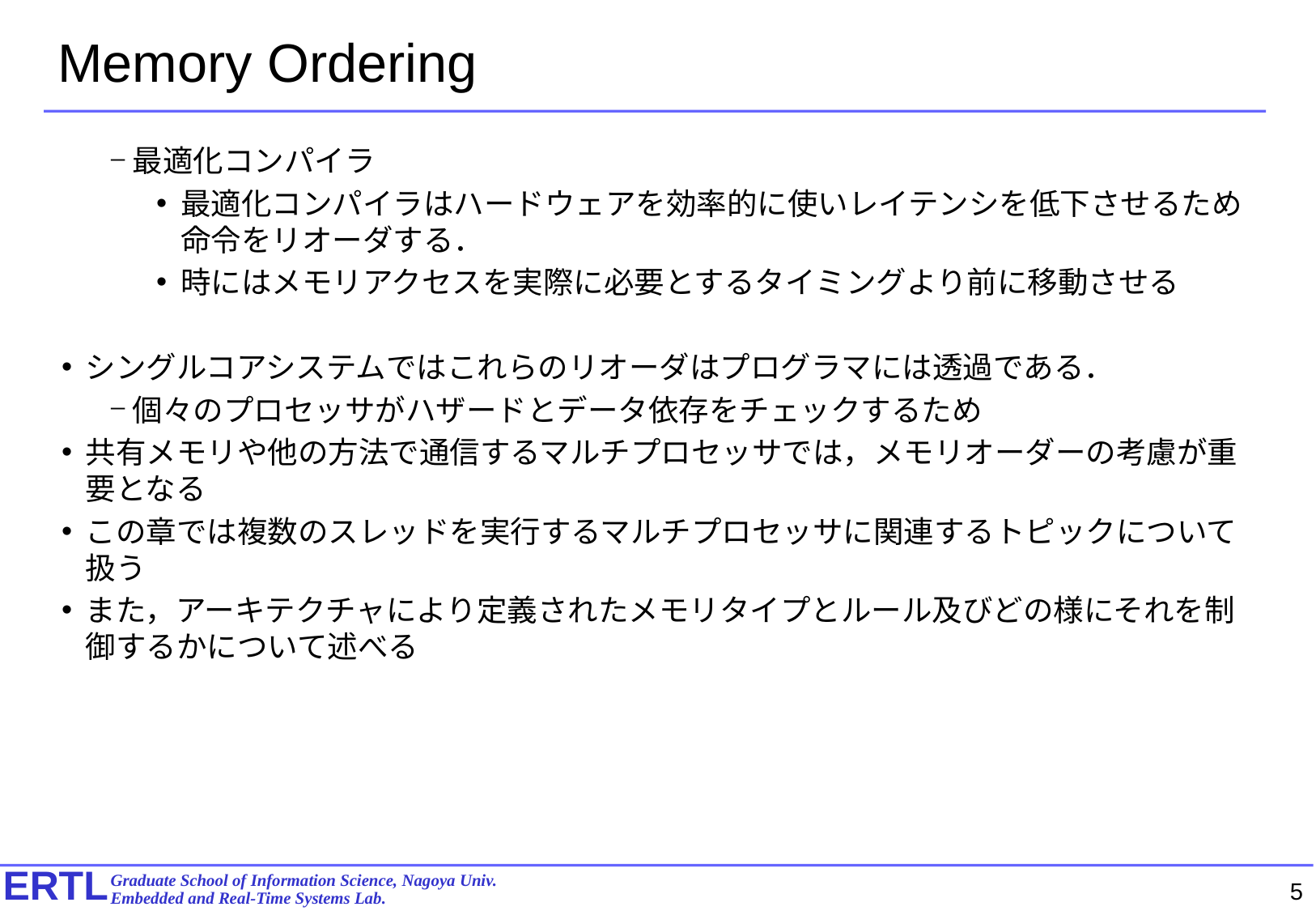

# Memory Ordering
最適化コンパイラ
最適化コンパイラはハードウェアを効率的に使いレイテンシを低下させるため命令をリオーダする．
時にはメモリアクセスを実際に必要とするタイミングより前に移動させる

シングルコアシステムではこれらのリオーダはプログラマには透過である．
個々のプロセッサがハザードとデータ依存をチェックするため
共有メモリや他の方法で通信するマルチプロセッサでは，メモリオーダーの考慮が重要となる
この章では複数のスレッドを実行するマルチプロセッサに関連するトピックについて扱う
また，アーキテクチャにより定義されたメモリタイプとルール及びどの様にそれを制御するかについて述べる
5